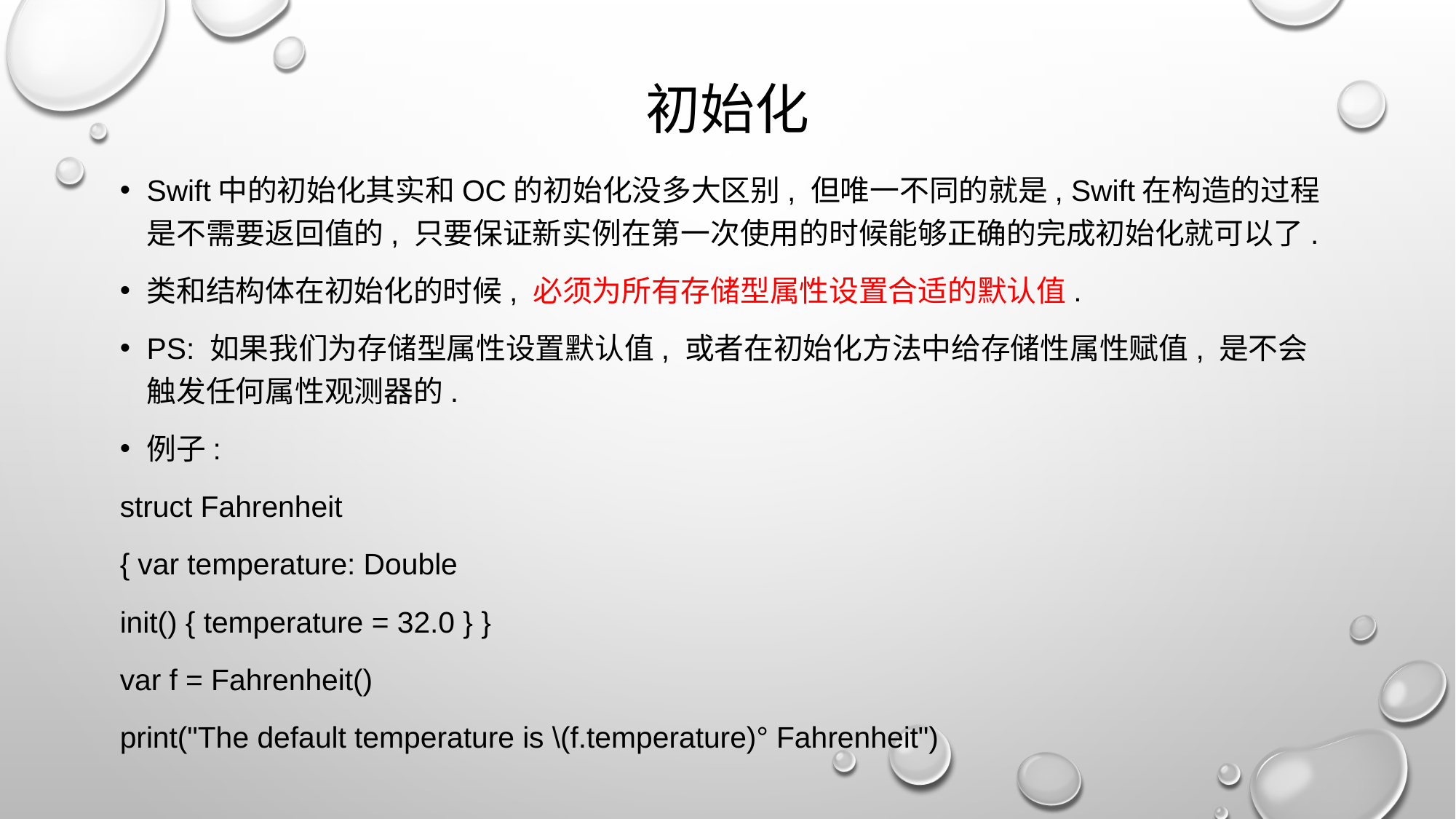

# 初始化
Swift中的初始化其实和OC的初始化没多大区别, 但唯一不同的就是, Swift在构造的过程是不需要返回值的, 只要保证新实例在第一次使用的时候能够正确的完成初始化就可以了.
类和结构体在初始化的时候, 必须为所有存储型属性设置合适的默认值.
PS: 如果我们为存储型属性设置默认值, 或者在初始化方法中给存储性属性赋值, 是不会触发任何属性观测器的.
例子:
struct Fahrenheit
{ var temperature: Double
init() { temperature = 32.0 } }
var f = Fahrenheit()
print("The default temperature is \(f.temperature)° Fahrenheit")